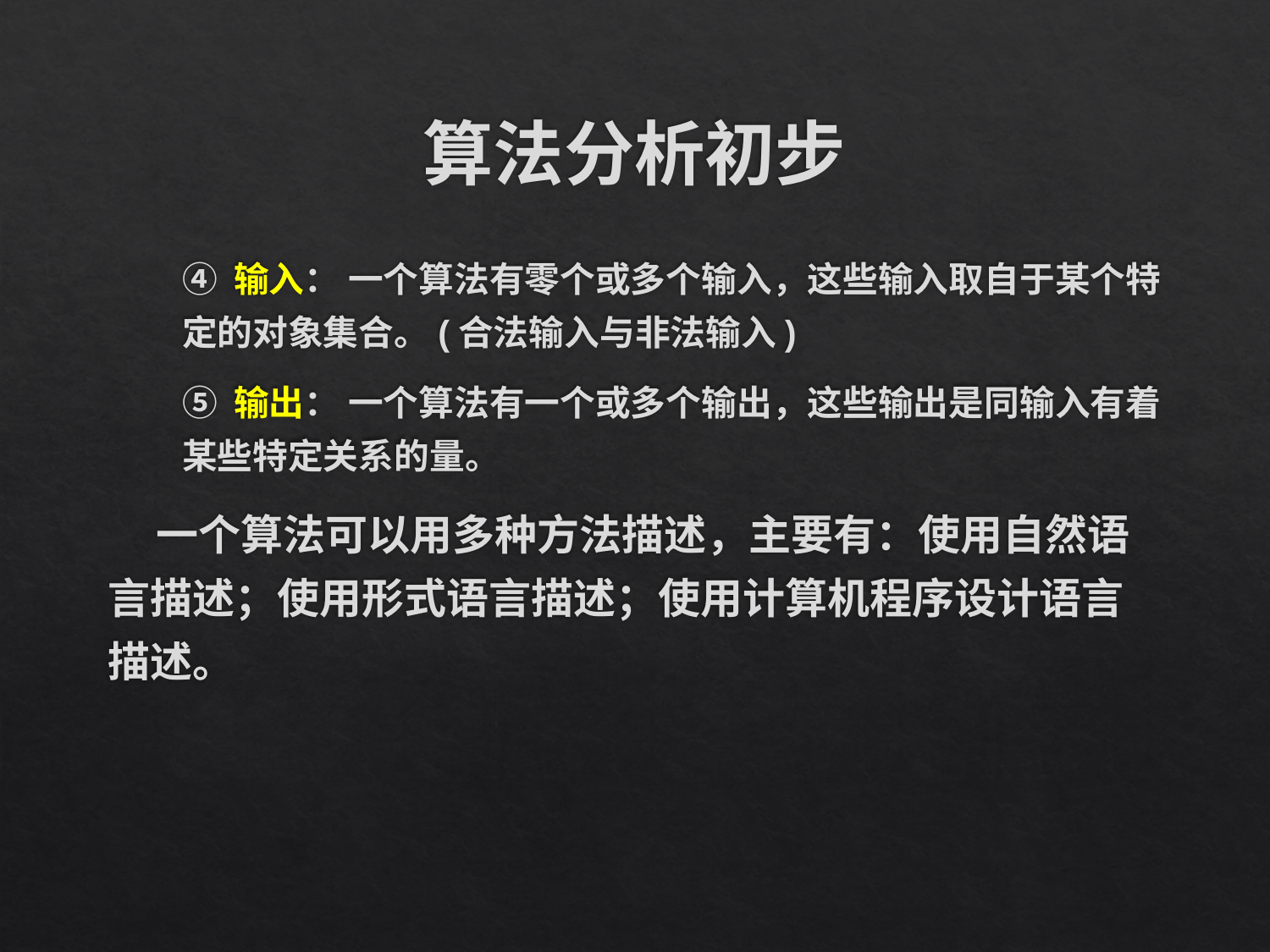

# 算法分析初步
④ 输入： 一个算法有零个或多个输入，这些输入取自于某个特定的对象集合。(合法输入与非法输入)
⑤ 输出： 一个算法有一个或多个输出，这些输出是同输入有着某些特定关系的量。
    一个算法可以用多种方法描述，主要有：使用自然语言描述；使用形式语言描述；使用计算机程序设计语言描述。